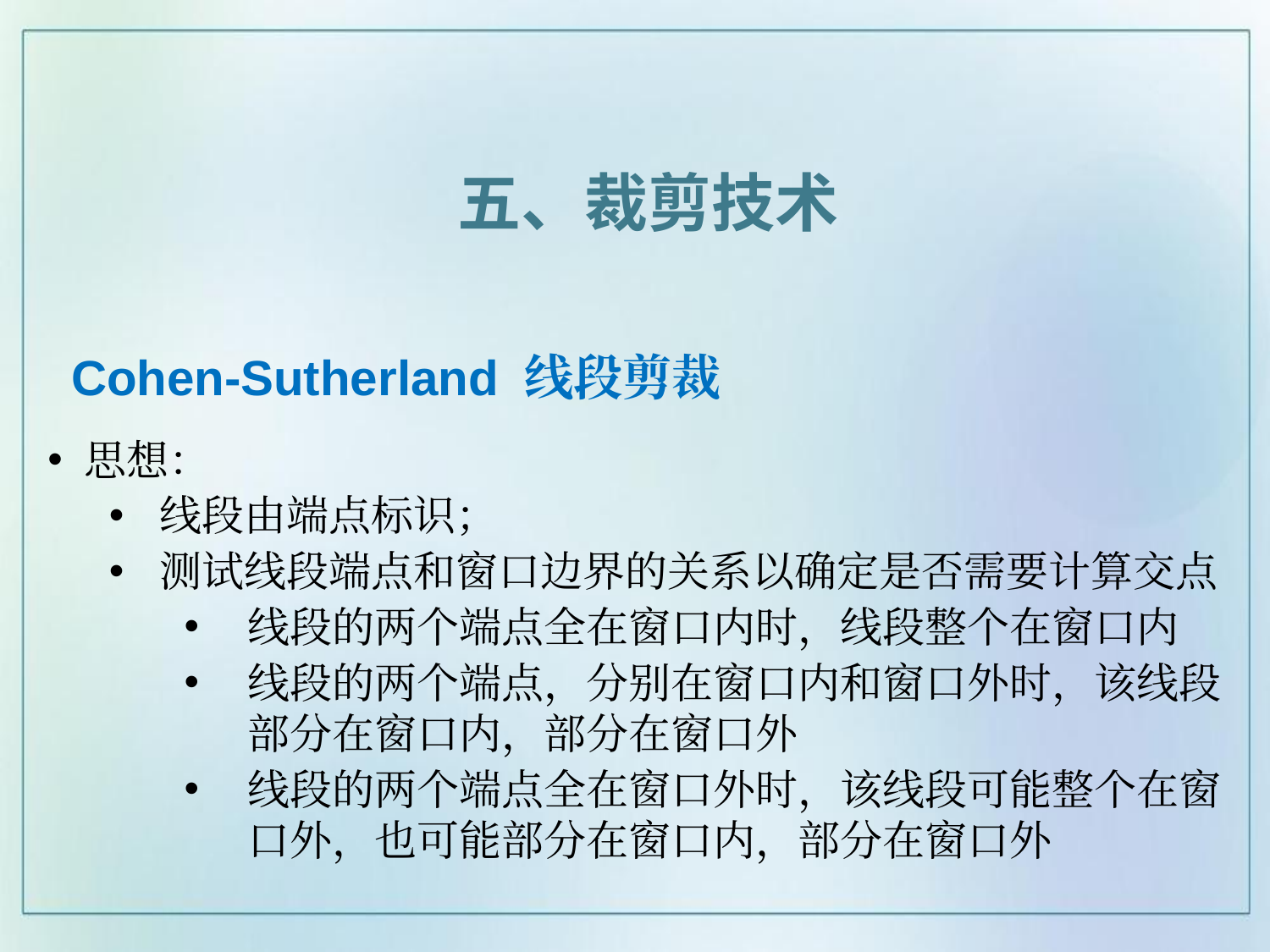

五、裁剪技术
# Cohen-Sutherland 线段剪裁
思想：
线段由端点标识；
测试线段端点和窗口边界的关系以确定是否需要计算交点
线段的两个端点全在窗口内时，线段整个在窗口内
线段的两个端点，分别在窗口内和窗口外时，该线段部分在窗口内，部分在窗口外
线段的两个端点全在窗口外时，该线段可能整个在窗口外，也可能部分在窗口内，部分在窗口外